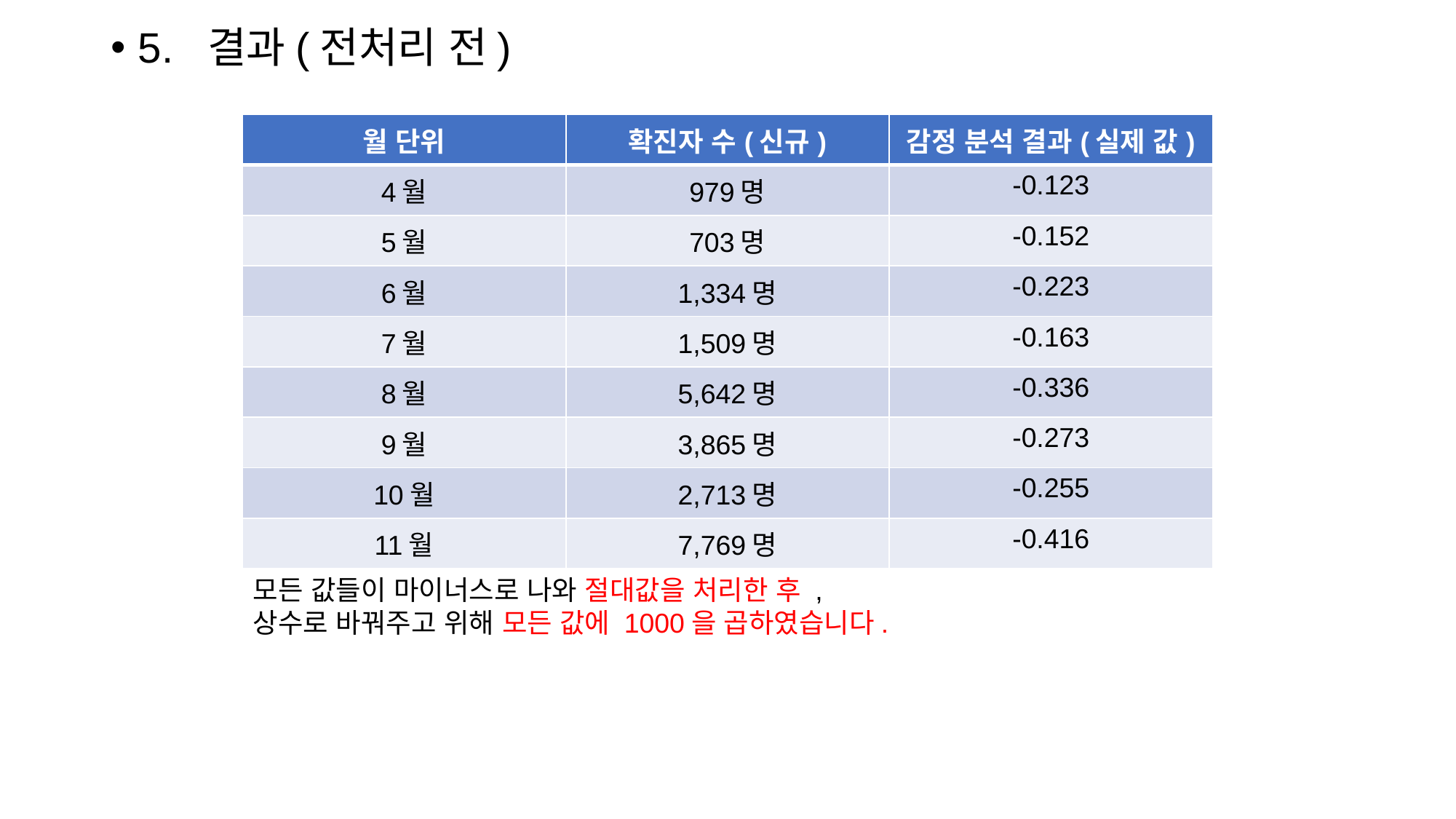

5.  결과(전처리 전)
| 월 단위 | 확진자 수(신규) | 감정 분석 결과(실제 값) |
| --- | --- | --- |
| 4월 | 979명 | -0.123 |
| 5월 | 703명 | -0.152 |
| 6월 | 1,334명 | -0.223 |
| 7월 | 1,509명 | -0.163 |
| 8월 | 5,642명 | -0.336 |
| 9월 | 3,865명 | -0.273 |
| 10월 | 2,713명 | -0.255 |
| 11월 | 7,769명 | -0.416 |
모든 값들이 마이너스로 나와 절대값을 처리한 후 ,
상수로 바꿔주고 위해 모든 값에 1000을 곱하였습니다.